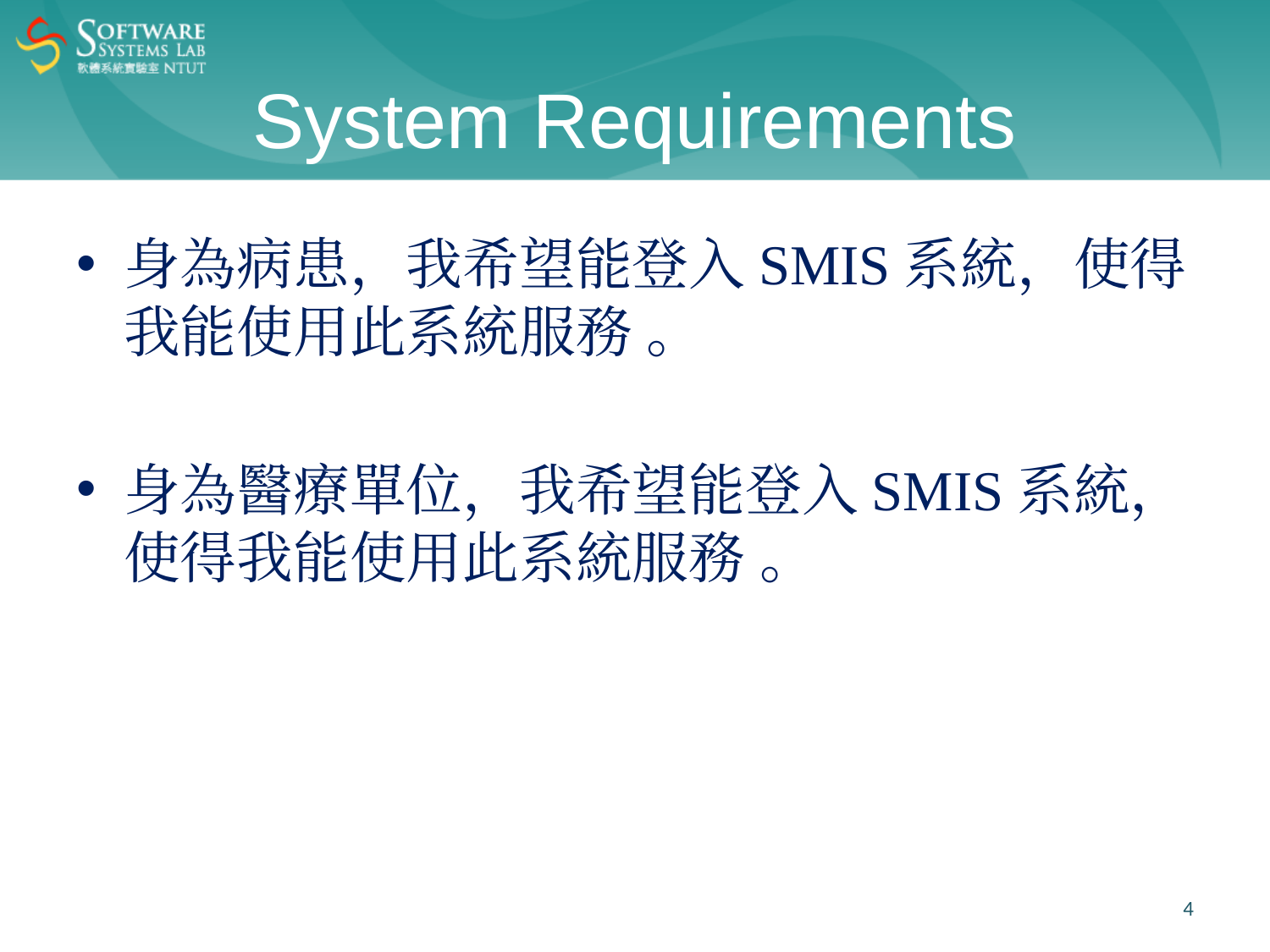

# System Requirements
身為病患，我希望能登入SMIS系統，使得我能使用此系統服務 。

身為醫療單位，我希望能登入SMIS系統，使得我能使用此系統服務 。

4